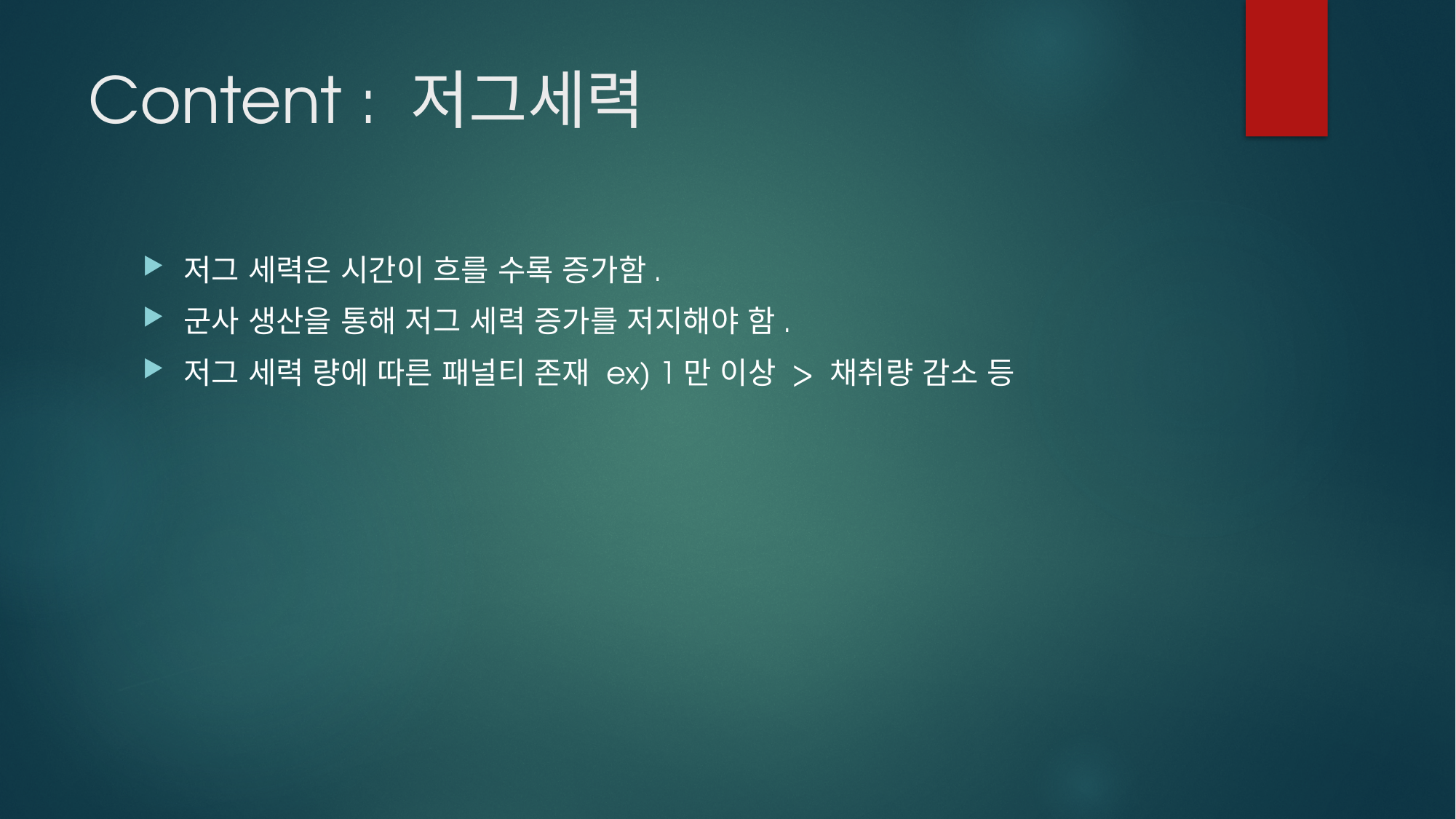

# Content : 저그세력
저그 세력은 시간이 흐를 수록 증가함.
군사 생산을 통해 저그 세력 증가를 저지해야 함.
저그 세력 량에 따른 패널티 존재 ex) 1만 이상 > 채취량 감소 등